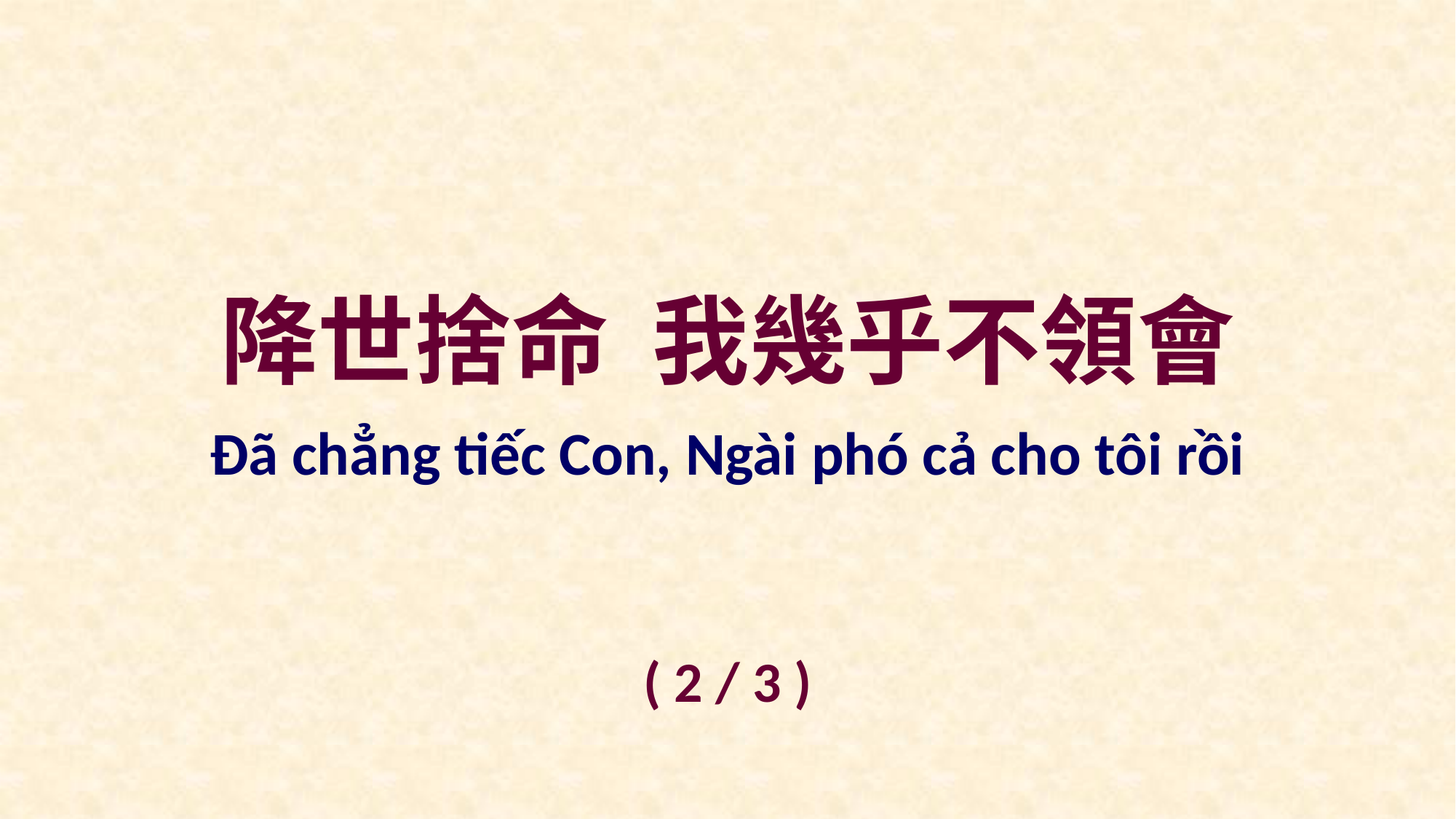

降世捨命  我幾乎不領會
Đã chẳng tiếc Con, Ngài phó cả cho tôi rồi
( 2 / 3 )